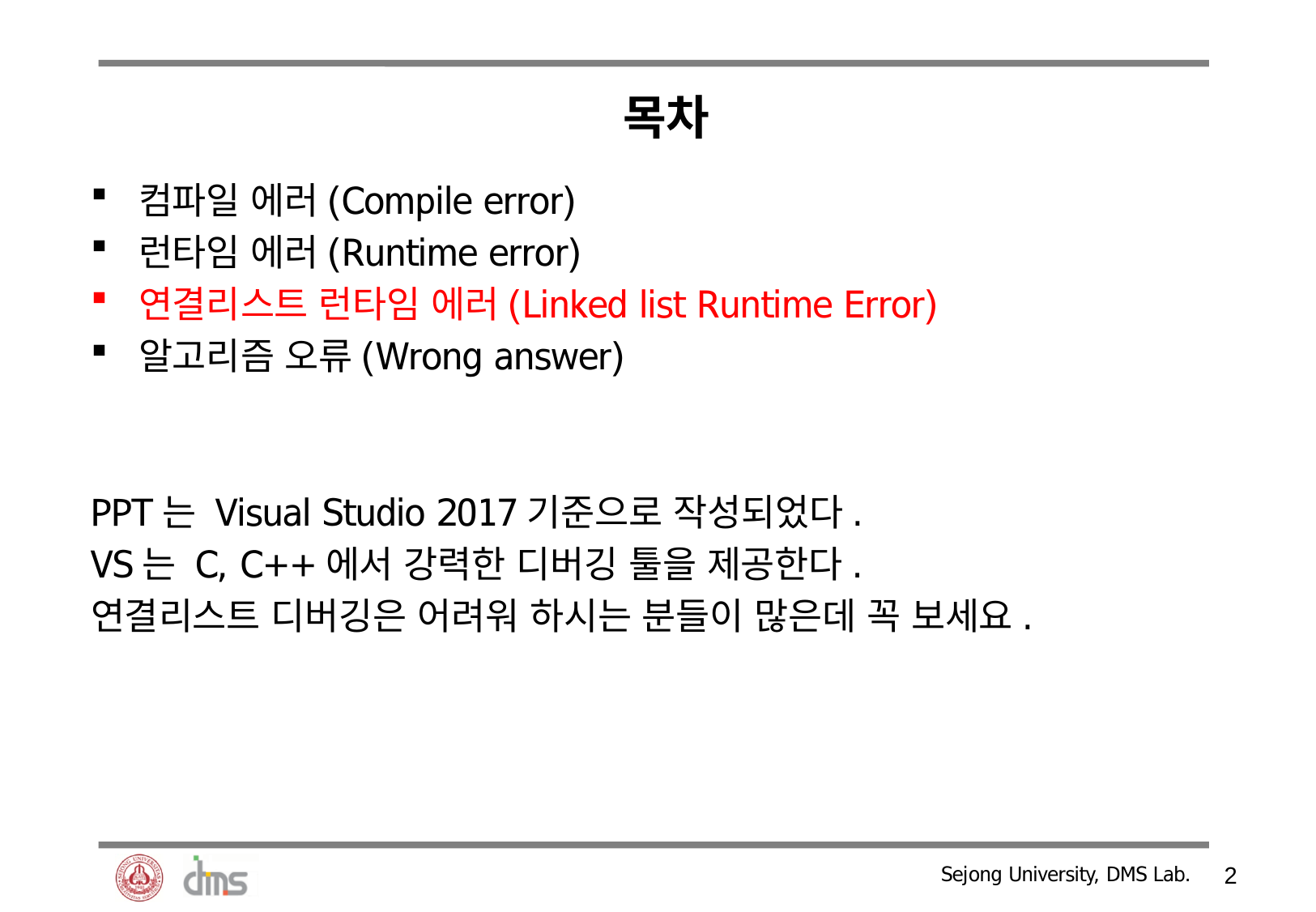

# 목차
컴파일 에러(Compile error)
런타임 에러(Runtime error)
연결리스트 런타임 에러(Linked list Runtime Error)
알고리즘 오류(Wrong answer)

PPT는 Visual Studio 2017기준으로 작성되었다.
VS는 C, C++에서 강력한 디버깅 툴을 제공한다.
연결리스트 디버깅은 어려워 하시는 분들이 많은데 꼭 보세요.
2